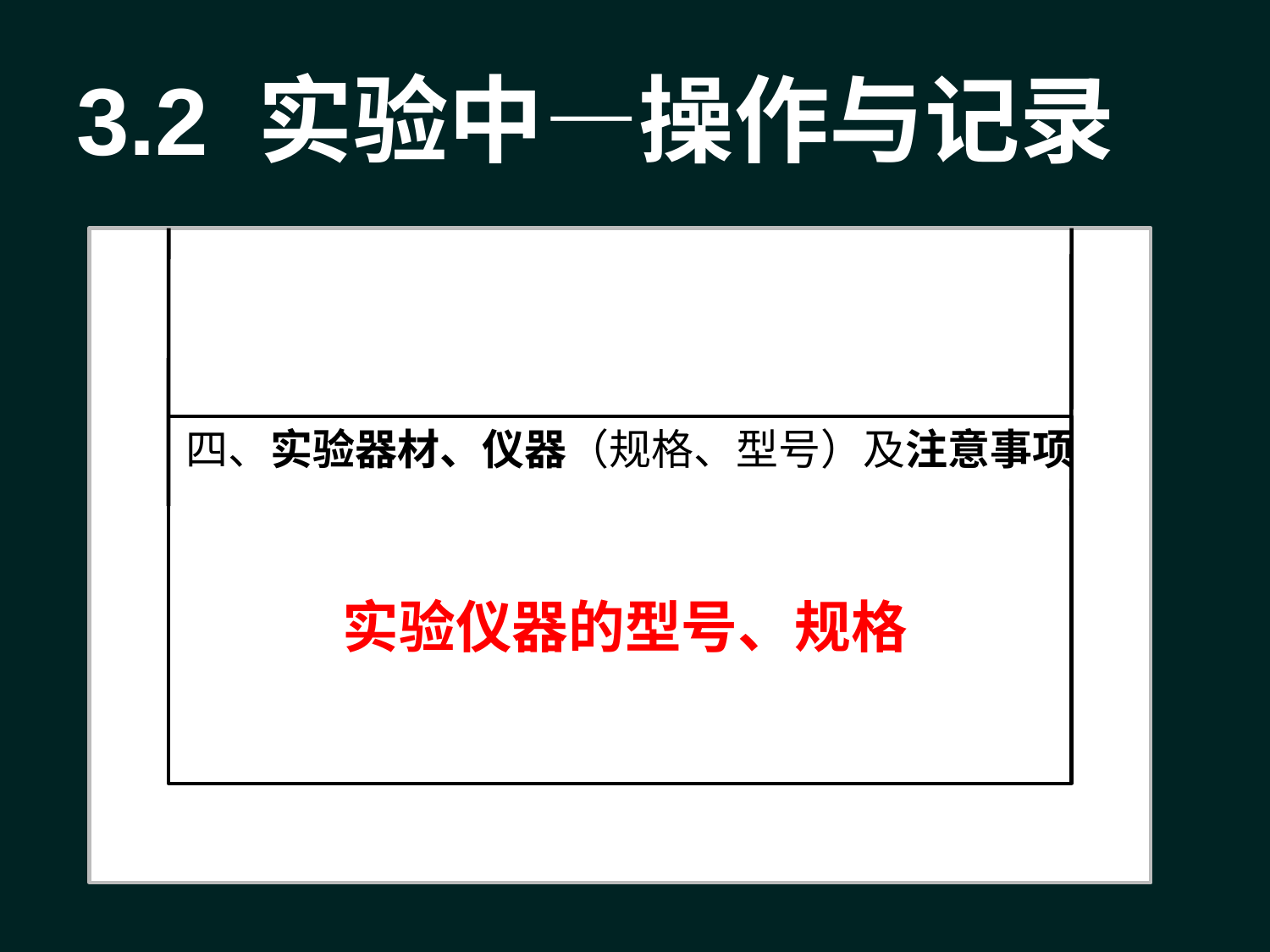

# 3.2 实验中—操作与记录

四、实验器材、仪器（规格、型号）及注意事项
实验仪器的型号、规格